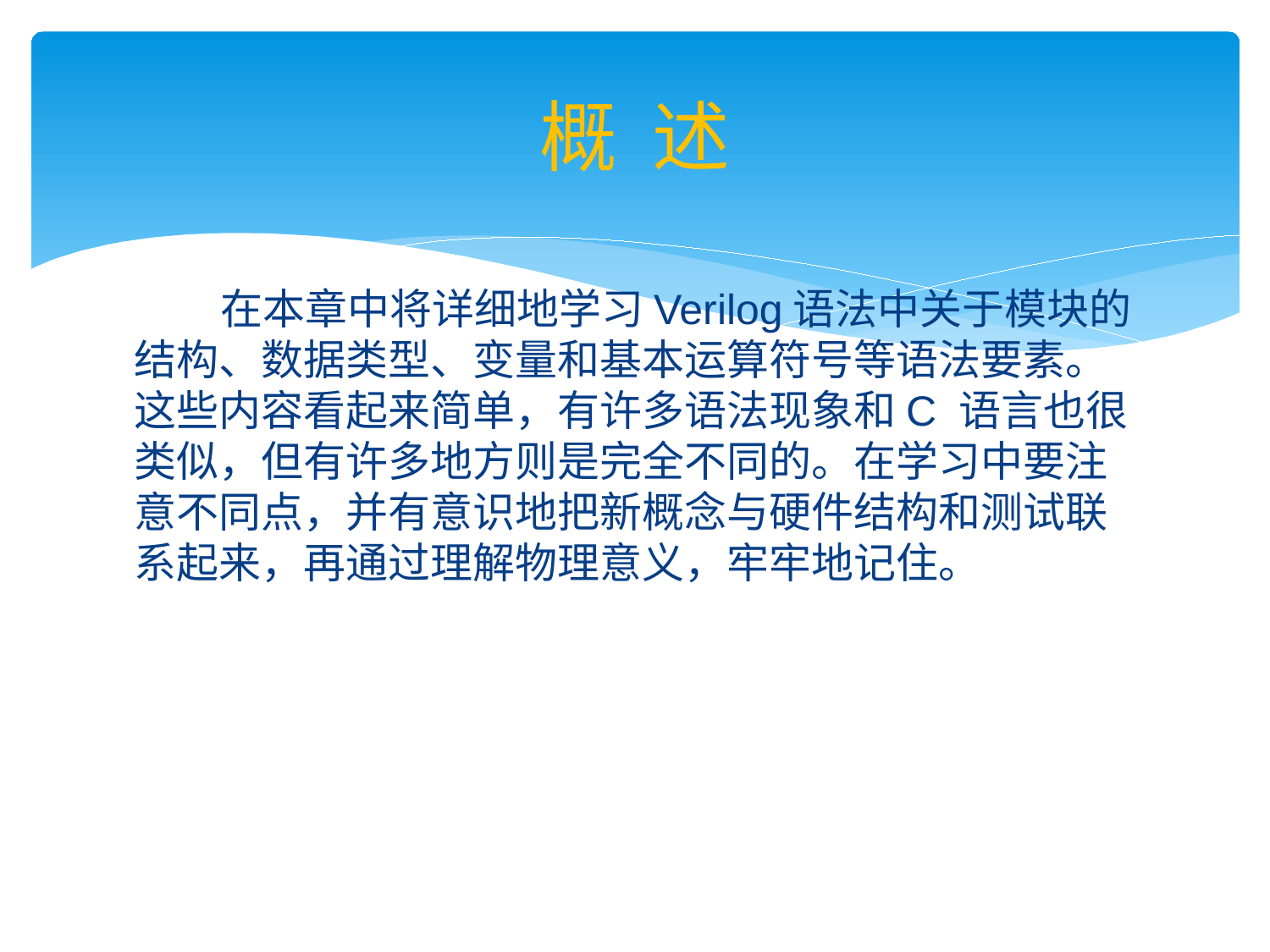

# 概  述
        在本章中将详细地学习Verilog语法中关于模块的结构、数据类型、变量和基本运算符号等语法要素。这些内容看起来简单，有许多语法现象和C 语言也很类似，但有许多地方则是完全不同的。在学习中要注意不同点，并有意识地把新概念与硬件结构和测试联系起来，再通过理解物理意义，牢牢地记住。